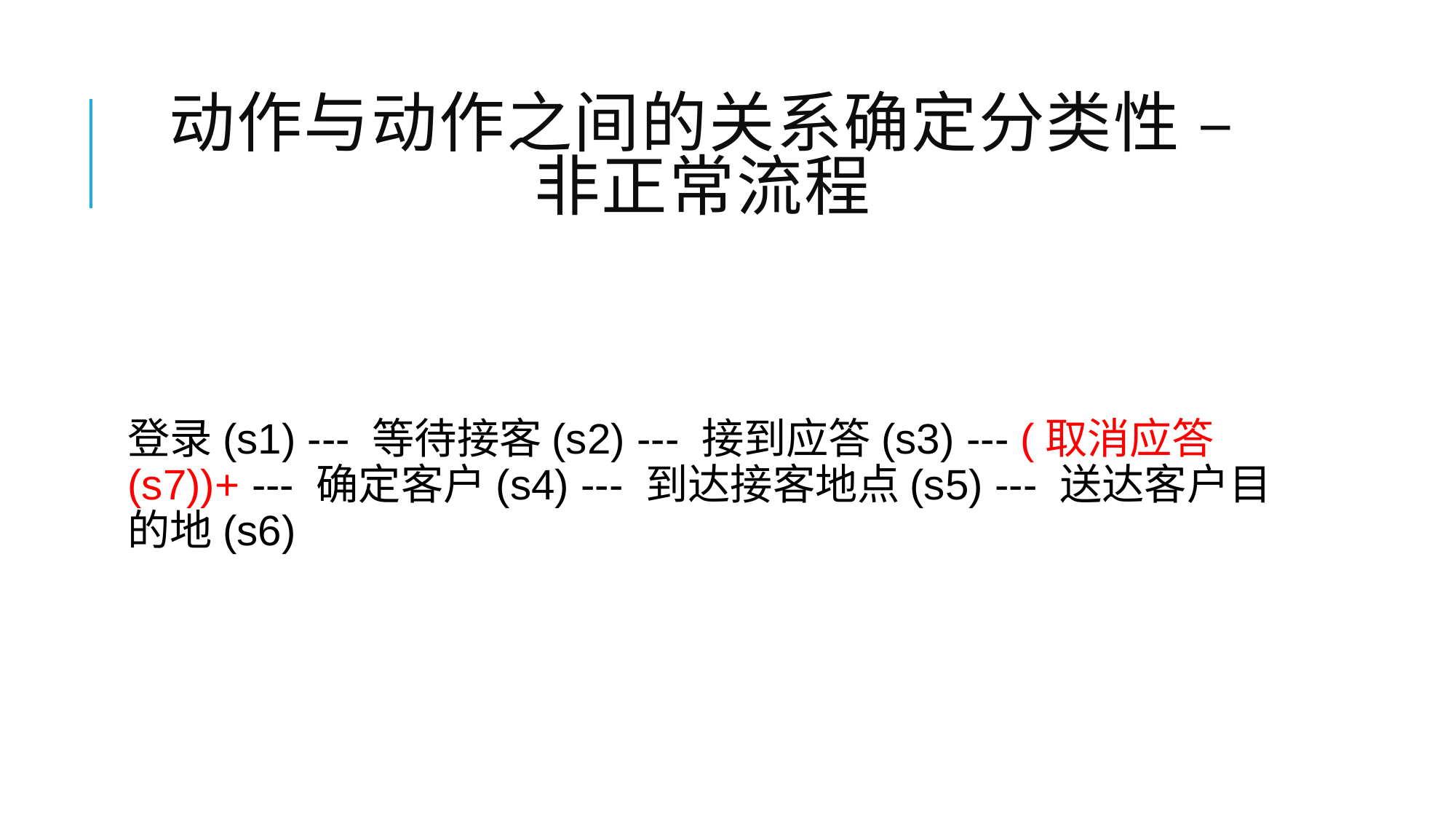

# 动作与动作之间的关系确定分类性 – 非正常流程

登录(s1) --- 等待接客(s2) --- 接到应答(s3) --- (取消应答(s7))+ --- 确定客户(s4) --- 到达接客地点(s5) --- 送达客户目的地(s6)